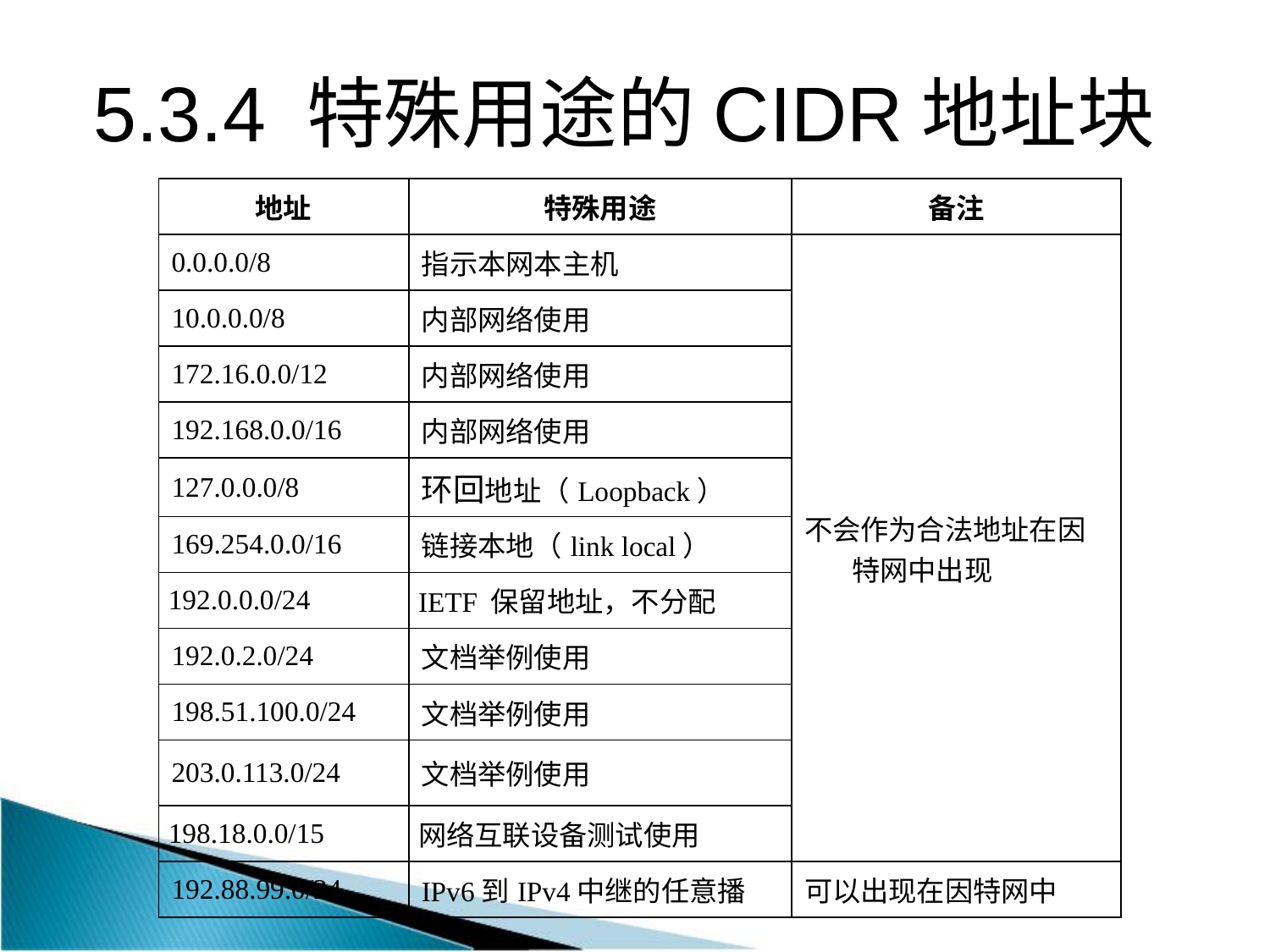

# 5.3.4 特殊用途的CIDR地址块
| 地址 | 特殊用途 | 备注 |
| --- | --- | --- |
| 0.0.0.0/8 | 指示本网本主机 | 不会作为合法地址在因特网中出现 |
| 10.0.0.0/8 | 内部网络使用 |  |
| 172.16.0.0/12 | 内部网络使用 |  |
| 192.168.0.0/16 | 内部网络使用 |  |
| 127.0.0.0/8 | 环回地址（Loopback） |  |
| 169.254.0.0/16 | 链接本地（link local） |  |
| 192.0.0.0/24 | IETF 保留地址，不分配 |  |
| 192.0.2.0/24 | 文档举例使用 |  |
| 198.51.100.0/24 | 文档举例使用 |  |
| 203.0.113.0/24 | 文档举例使用 |  |
| 198.18.0.0/15 | 网络互联设备测试使用 |  |
| 192.88.99.0/24 | IPv6到IPv4中继的任意播 | 可以出现在因特网中 |